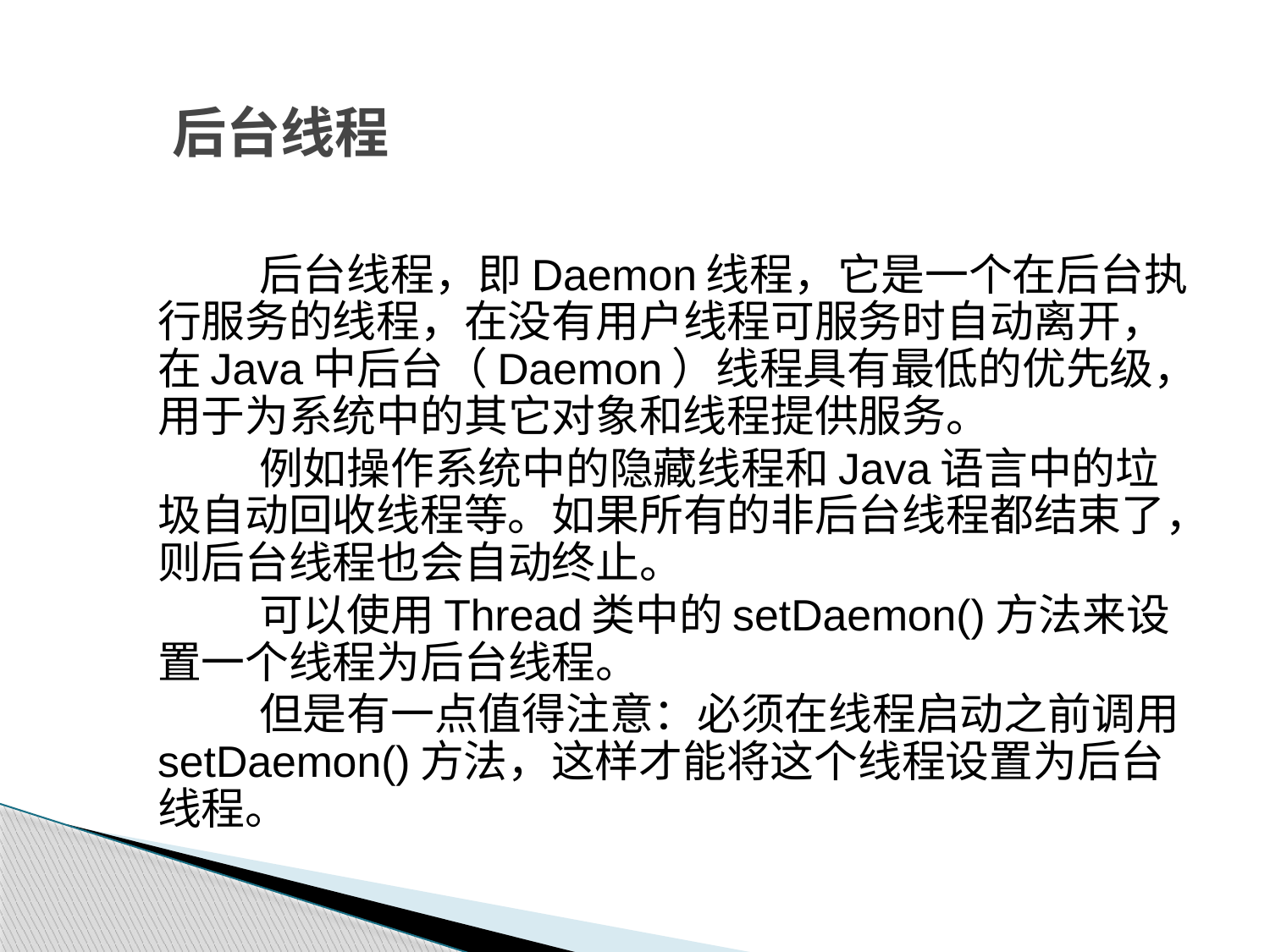

# 后台线程
后台线程，即Daemon线程，它是一个在后台执行服务的线程，在没有用户线程可服务时自动离开，在Java中后台（Daemon）线程具有最低的优先级，用于为系统中的其它对象和线程提供服务。
例如操作系统中的隐藏线程和Java语言中的垃圾自动回收线程等。如果所有的非后台线程都结束了，则后台线程也会自动终止。
可以使用Thread类中的setDaemon()方法来设置一个线程为后台线程。
但是有一点值得注意：必须在线程启动之前调用setDaemon()方法，这样才能将这个线程设置为后台线程。